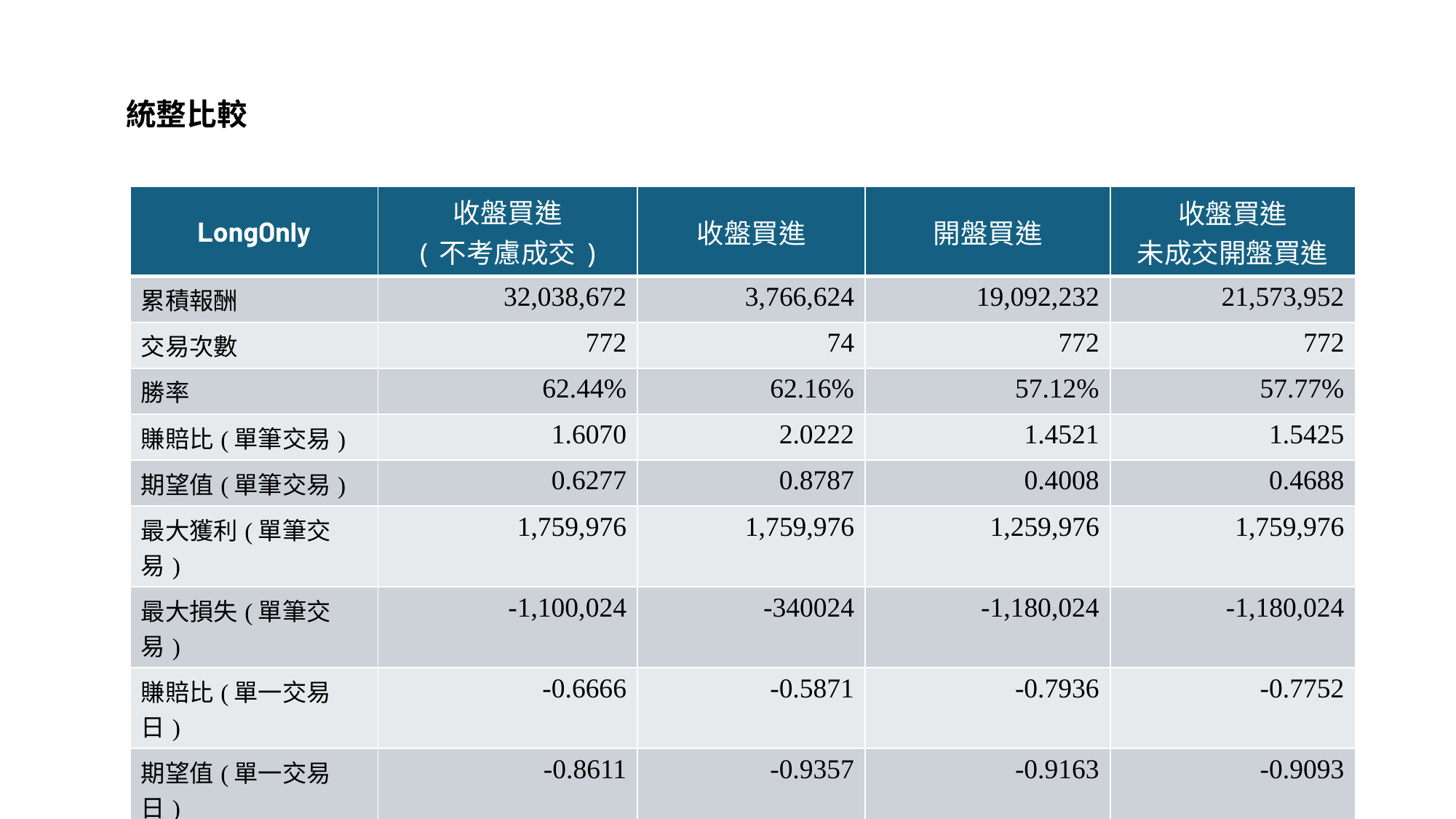

# 統整比較
| LongOnly | 收盤買進 (不考慮成交) | 收盤買進 | 開盤買進 | 收盤買進 未成交開盤買進 |
| --- | --- | --- | --- | --- |
| 累積報酬 | 32,038,672 | 3,766,624 | 19,092,232 | 21,573,952 |
| 交易次數 | 772 | 74 | 772 | 772 |
| 勝率 | 62.44% | 62.16% | 57.12% | 57.77% |
| 賺賠比(單筆交易) | 1.6070 | 2.0222 | 1.4521 | 1.5425 |
| 期望值(單筆交易) | 0.6277 | 0.8787 | 0.4008 | 0.4688 |
| 最大獲利(單筆交易) | 1,759,976 | 1,759,976 | 1,259,976 | 1,759,976 |
| 最大損失(單筆交易) | -1,100,024 | -340024 | -1,180,024 | -1,180,024 |
| 賺賠比(單一交易日) | -0.6666 | -0.5871 | -0.7936 | -0.7752 |
| 期望值(單一交易日) | -0.8611 | -0.9357 | -0.9163 | -0.9093 |
| MDD | -6,483,672 | -1,321,792 | -6,485,320 | -6,485,320 |